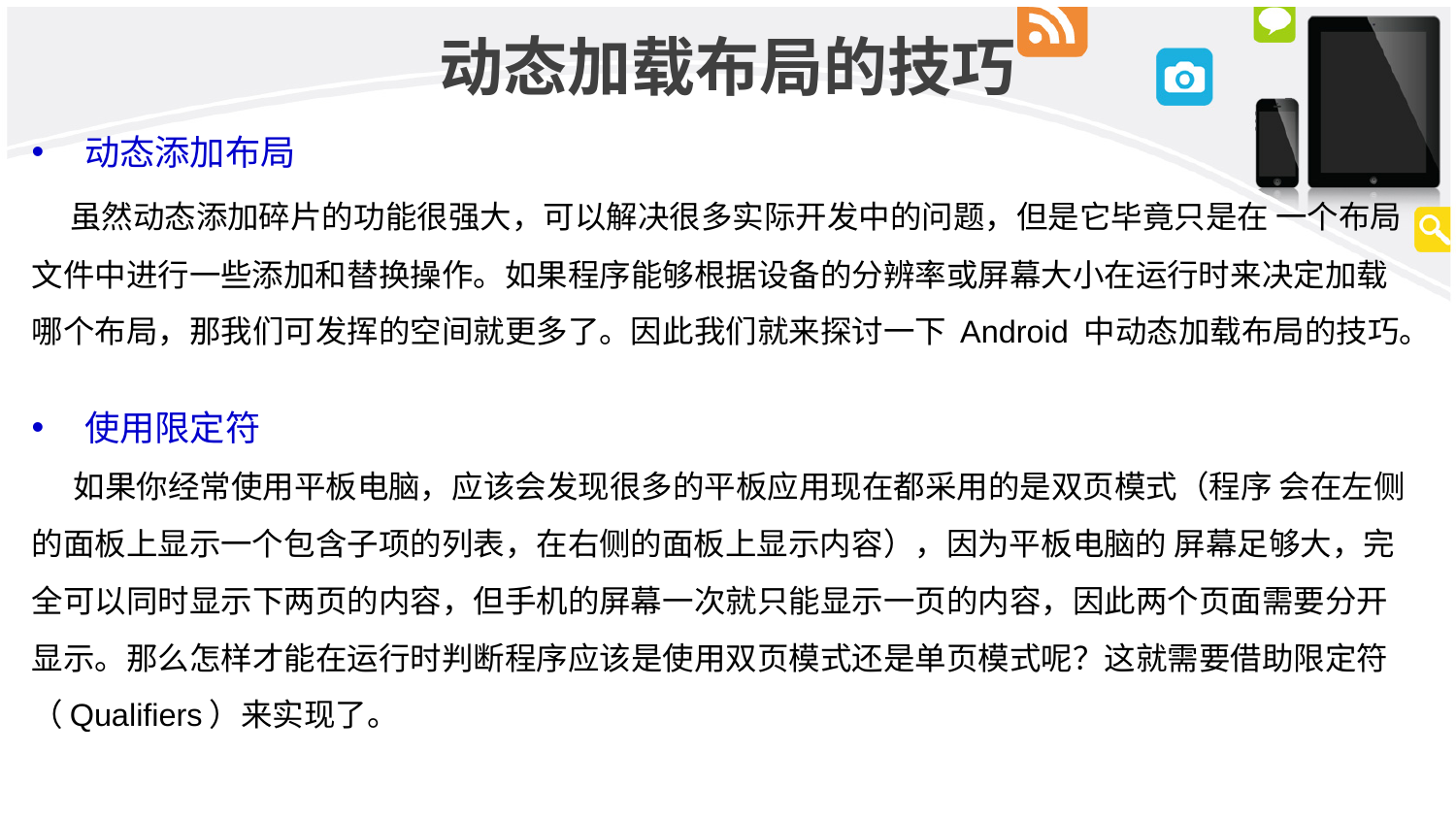

# 动态加载布局的技巧
动态添加布局
    虽然动态添加碎片的功能很强大，可以解决很多实际开发中的问题，但是它毕竟只是在 一个布局文件中进行一些添加和替换操作。如果程序能够根据设备的分辨率或屏幕大小在运行时来决定加载哪个布局，那我们可发挥的空间就更多了。因此我们就来探讨一下 Android 中动态加载布局的技巧。

使用限定符
     如果你经常使用平板电脑，应该会发现很多的平板应用现在都采用的是双页模式（程序 会在左侧的面板上显示一个包含子项的列表，在右侧的面板上显示内容），因为平板电脑的 屏幕足够大，完全可以同时显示下两页的内容，但手机的屏幕一次就只能显示一页的内容，因此两个页面需要分开显示。那么怎样才能在运行时判断程序应该是使用双页模式还是单页模式呢？这就需要借助限定符（Qualifiers）来实现了。